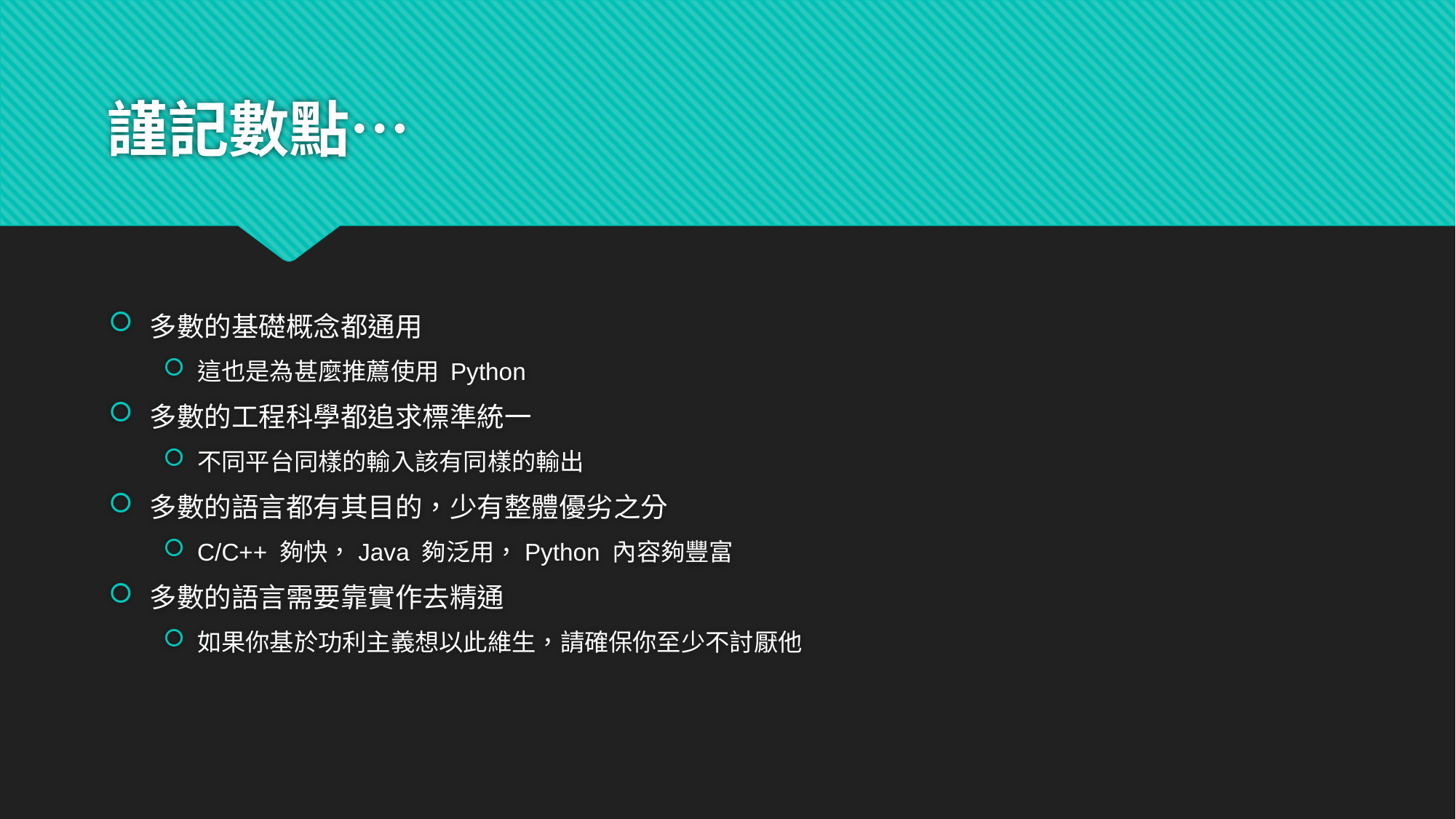

# 謹記數點…
多數的基礎概念都通用
這也是為甚麼推薦使用 Python
多數的工程科學都追求標準統一
不同平台同樣的輸入該有同樣的輸出
多數的語言都有其目的，少有整體優劣之分
C/C++ 夠快，Java 夠泛用，Python 內容夠豐富
多數的語言需要靠實作去精通
如果你基於功利主義想以此維生，請確保你至少不討厭他